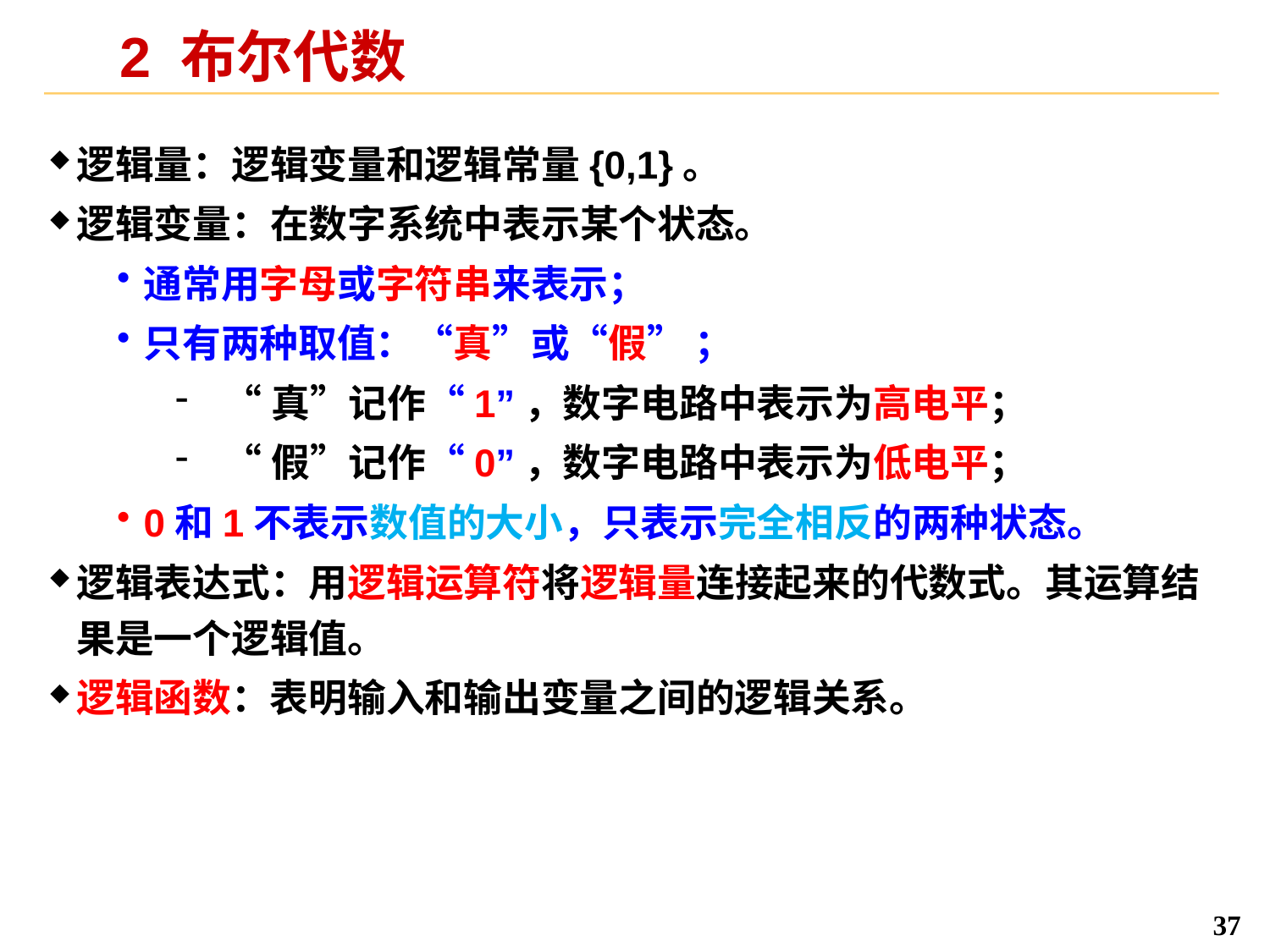

# 2 布尔代数
逻辑量：逻辑变量和逻辑常量{0,1}。
逻辑变量：在数字系统中表示某个状态。
通常用字母或字符串来表示；
只有两种取值：“真”或“假” ；
“真”记作“1”，数字电路中表示为高电平；
“假”记作“0”，数字电路中表示为低电平；
0和1不表示数值的大小，只表示完全相反的两种状态。
逻辑表达式：用逻辑运算符将逻辑量连接起来的代数式。其运算结果是一个逻辑值。
逻辑函数：表明输入和输出变量之间的逻辑关系。
37